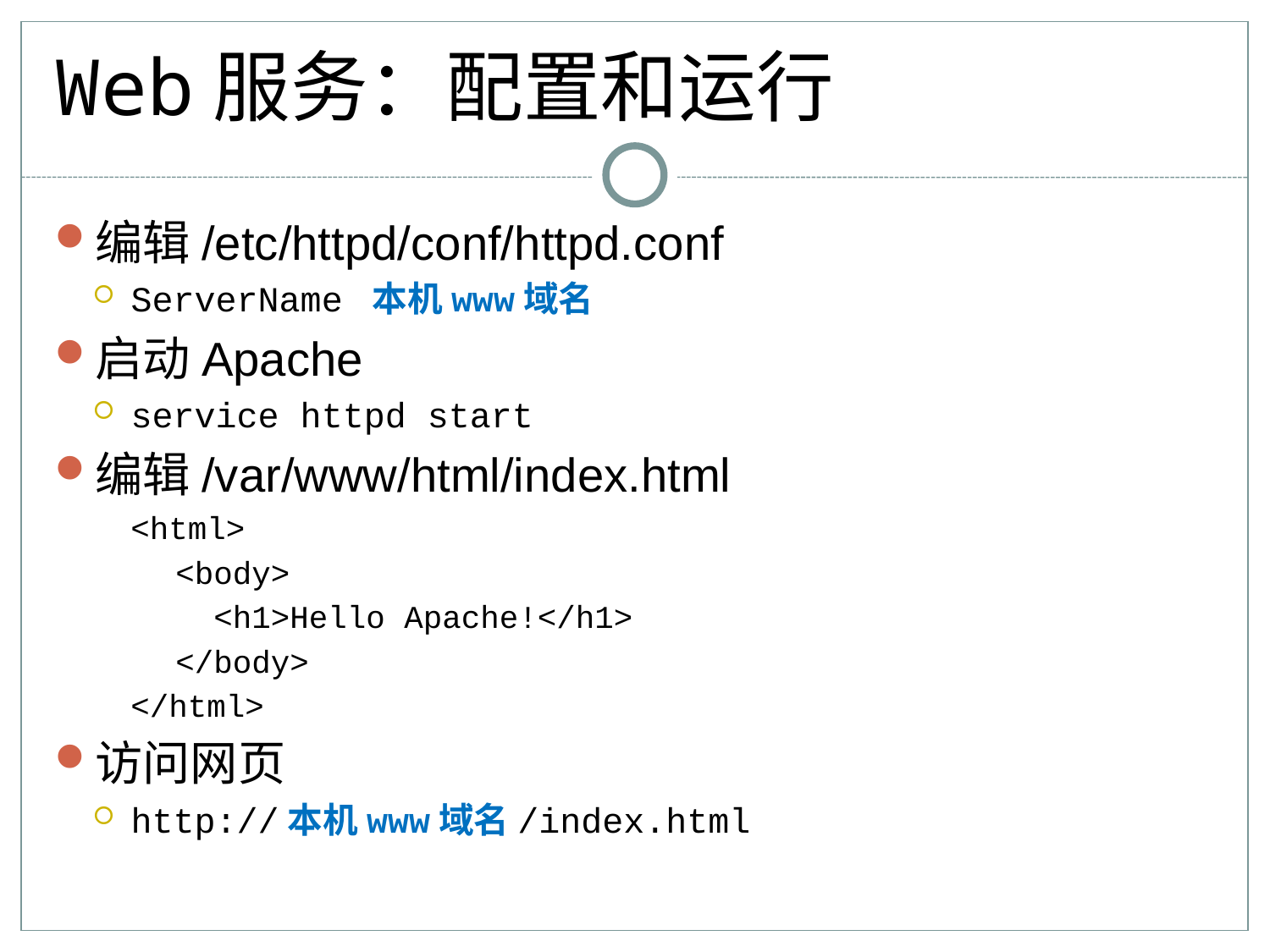

# Web服务：配置和运行
编辑/etc/httpd/conf/httpd.conf
ServerName 本机www域名
启动Apache
service httpd start
编辑/var/www/html/index.html
<html>
<body>
<h1>Hello Apache!</h1>
</body>
</html>
访问网页
http://本机www域名/index.html